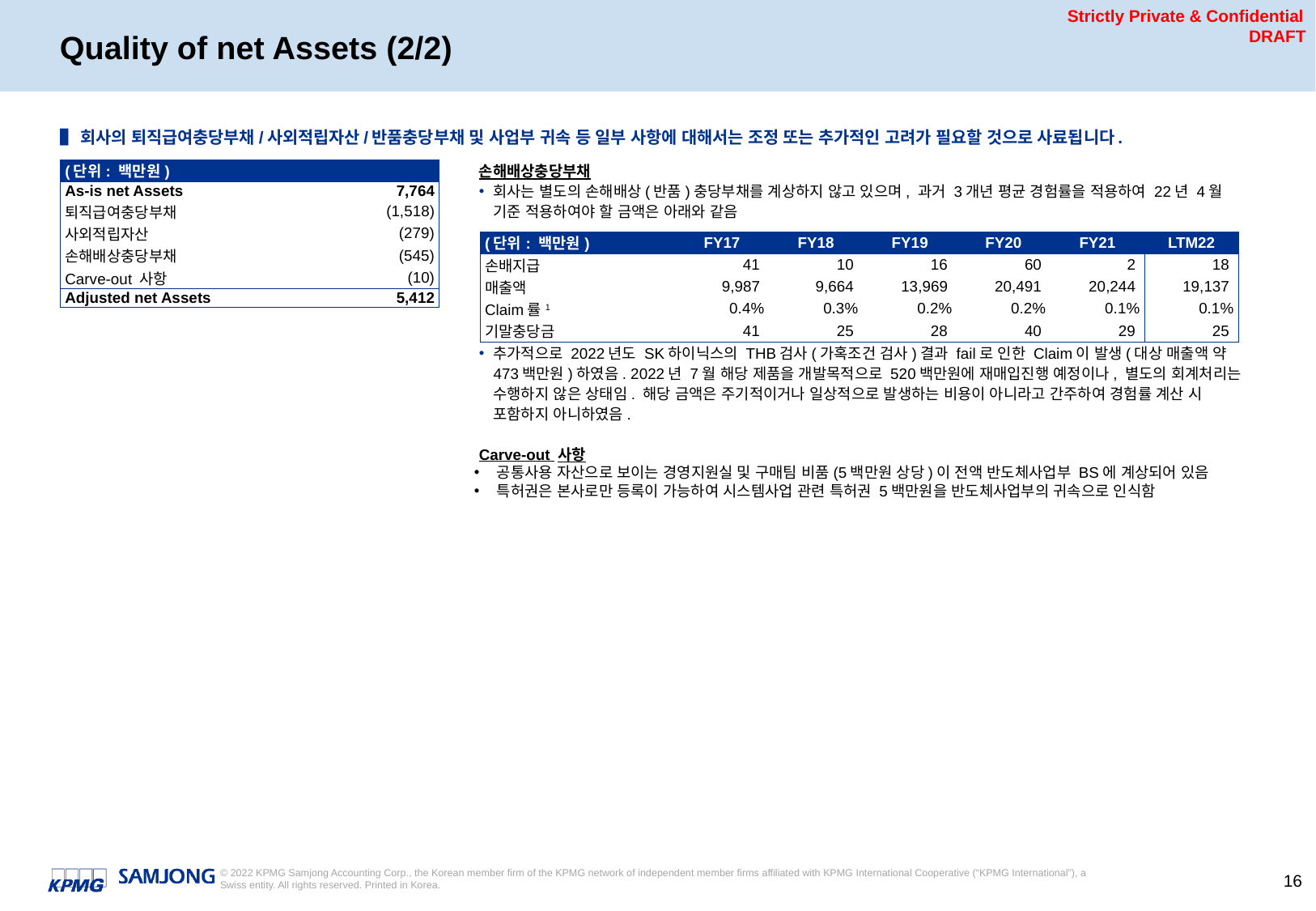

# Quality of net Assets (2/2)
▌회사의 퇴직급여충당부채/사외적립자산/반품충당부채 및 사업부 귀속 등 일부 사항에 대해서는 조정 또는 추가적인 고려가 필요할 것으로 사료됩니다.
| (단위: 백만원) |  |
| --- | --- |
| As-is net Assets | 7,764 |
| 퇴직급여충당부채 | (1,518) |
| 사외적립자산 | (279) |
| 손해배상충당부채 | (545) |
| Carve-out 사항 | (10) |
| Adjusted net Assets | 5,412 |
손해배상충당부채
회사는 별도의 손해배상(반품)충당부채를 계상하지 않고 있으며, 과거 3개년 평균 경험률을 적용하여 22년 4월 기준 적용하여야 할 금액은 아래와 같음

추가적으로 2022년도 SK하이닉스의 THB검사(가혹조건 검사)결과 fail로 인한 Claim이 발생(대상 매출액 약 473백만원)하였음. 2022년 7월 해당 제품을 개발목적으로 520백만원에 재매입진행 예정이나, 별도의 회계처리는 수행하지 않은 상태임. 해당 금액은 주기적이거나 일상적으로 발생하는 비용이 아니라고 간주하여 경험률 계산 시 포함하지 아니하였음.

Carve-out 사항
공통사용 자산으로 보이는 경영지원실 및 구매팀 비품(5백만원 상당)이 전액 반도체사업부 BS에 계상되어 있음
특허권은 본사로만 등록이 가능하여 시스템사업 관련 특허권 5백만원을 반도체사업부의 귀속으로 인식함

| (단위: 백만원) | FY17 | FY18 | FY19 | FY20 | FY21 | LTM22 |
| --- | --- | --- | --- | --- | --- | --- |
| 손배지급 | 41 | 10 | 16 | 60 | 2 | 18 |
| 매출액 | 9,987 | 9,664 | 13,969 | 20,491 | 20,244 | 19,137 |
| Claim률1 | 0.4% | 0.3% | 0.2% | 0.2% | 0.1% | 0.1% |
| 기말충당금 | 41 | 25 | 28 | 40 | 29 | 25 |